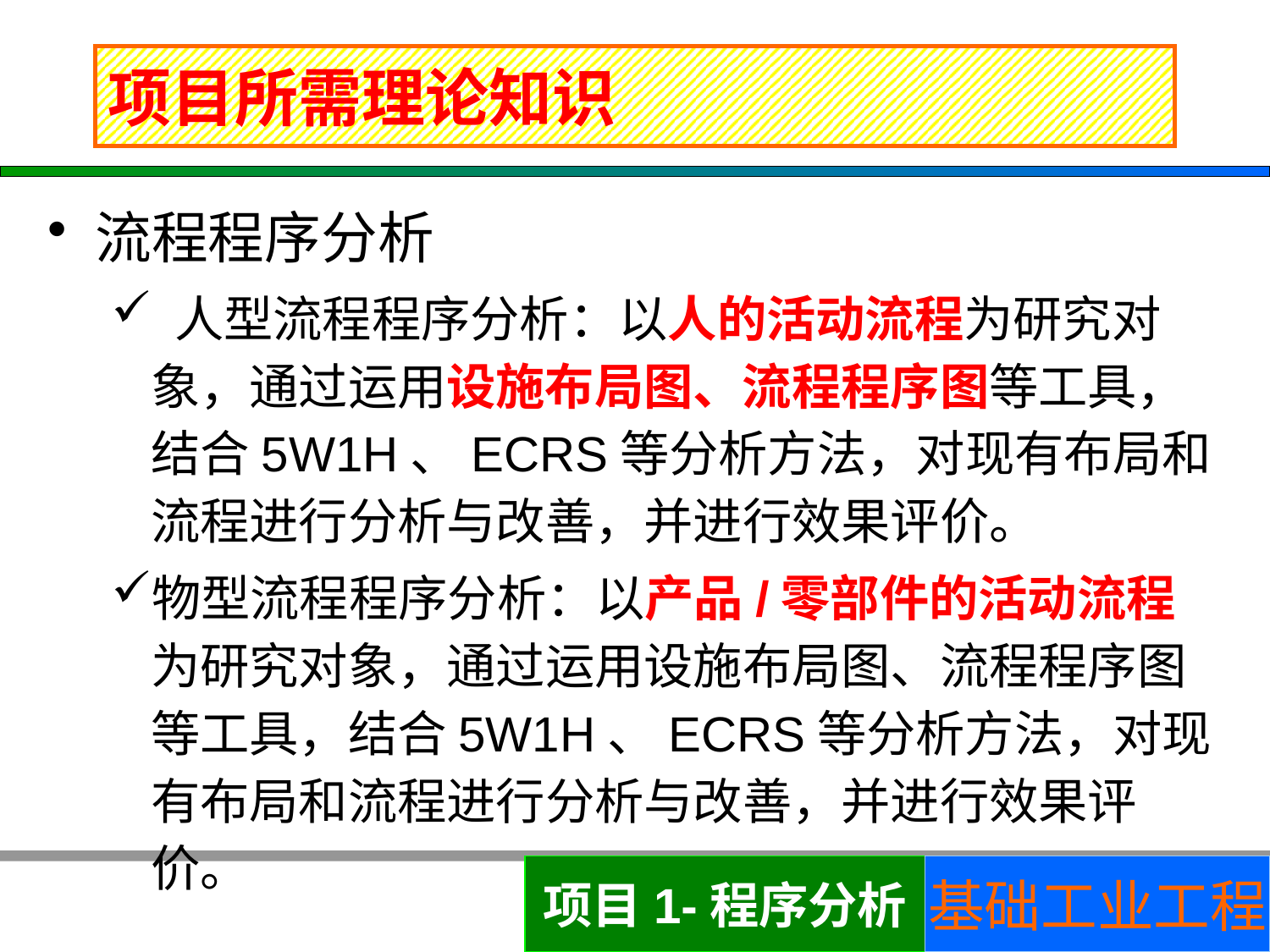

# 项目所需理论知识
流程程序分析
 人型流程程序分析：以人的活动流程为研究对象，通过运用设施布局图、流程程序图等工具，结合5W1H、ECRS等分析方法，对现有布局和流程进行分析与改善，并进行效果评价。
物型流程程序分析：以产品/零部件的活动流程为研究对象，通过运用设施布局图、流程程序图等工具，结合5W1H、ECRS等分析方法，对现有布局和流程进行分析与改善，并进行效果评价。